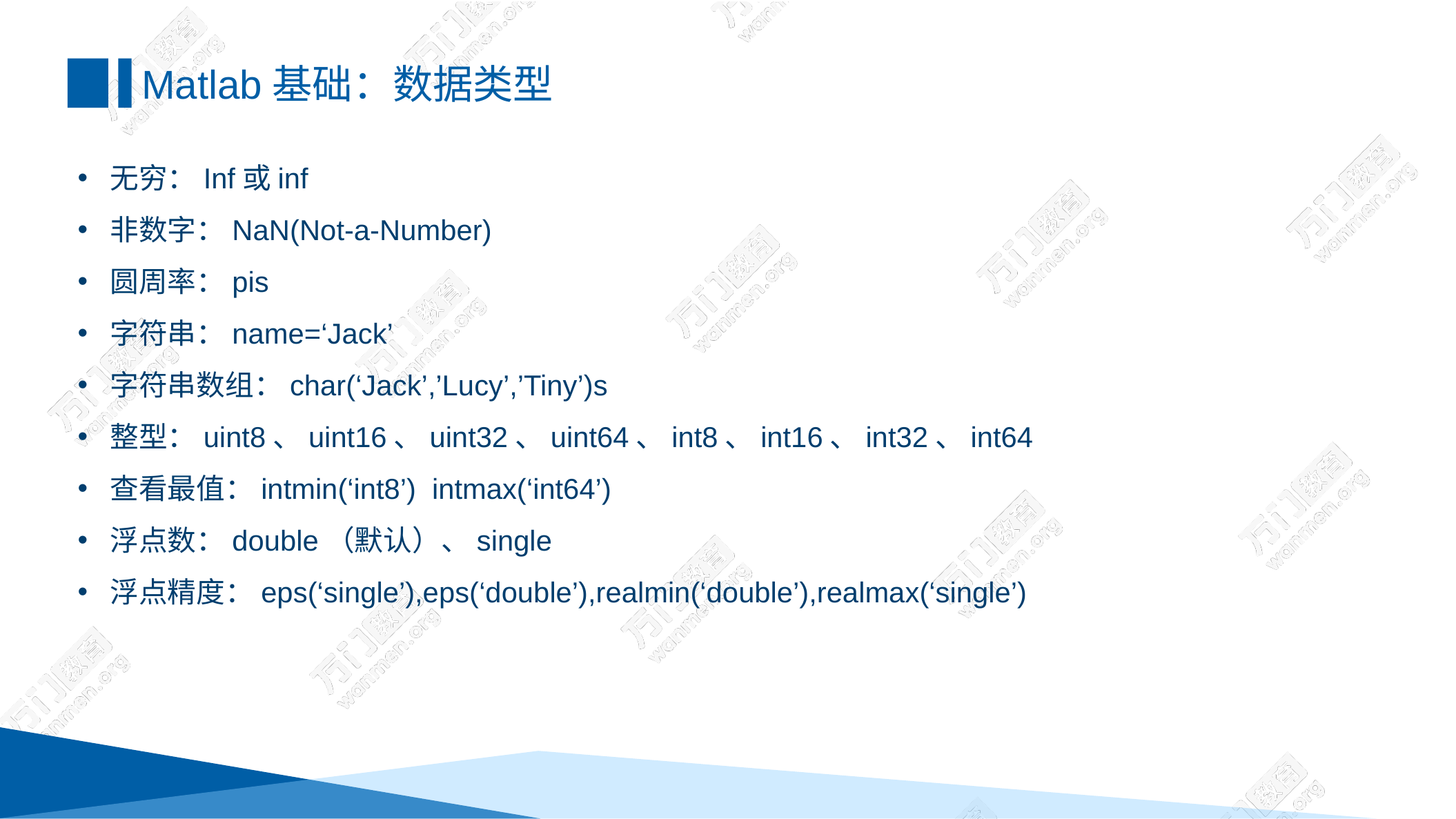

Matlab基础：数据类型

无穷：Inf或inf
非数字：NaN(Not-a-Number)
圆周率：pis
字符串：name=‘Jack’
字符串数组：char(‘Jack’,’Lucy’,’Tiny’)s
整型：uint8、uint16、uint32、uint64、int8、int16、int32、int64
查看最值：intmin(‘int8’)  intmax(‘int64’)
浮点数：double（默认）、single
浮点精度：eps(‘single’),eps(‘double’),realmin(‘double’),realmax(‘single’)